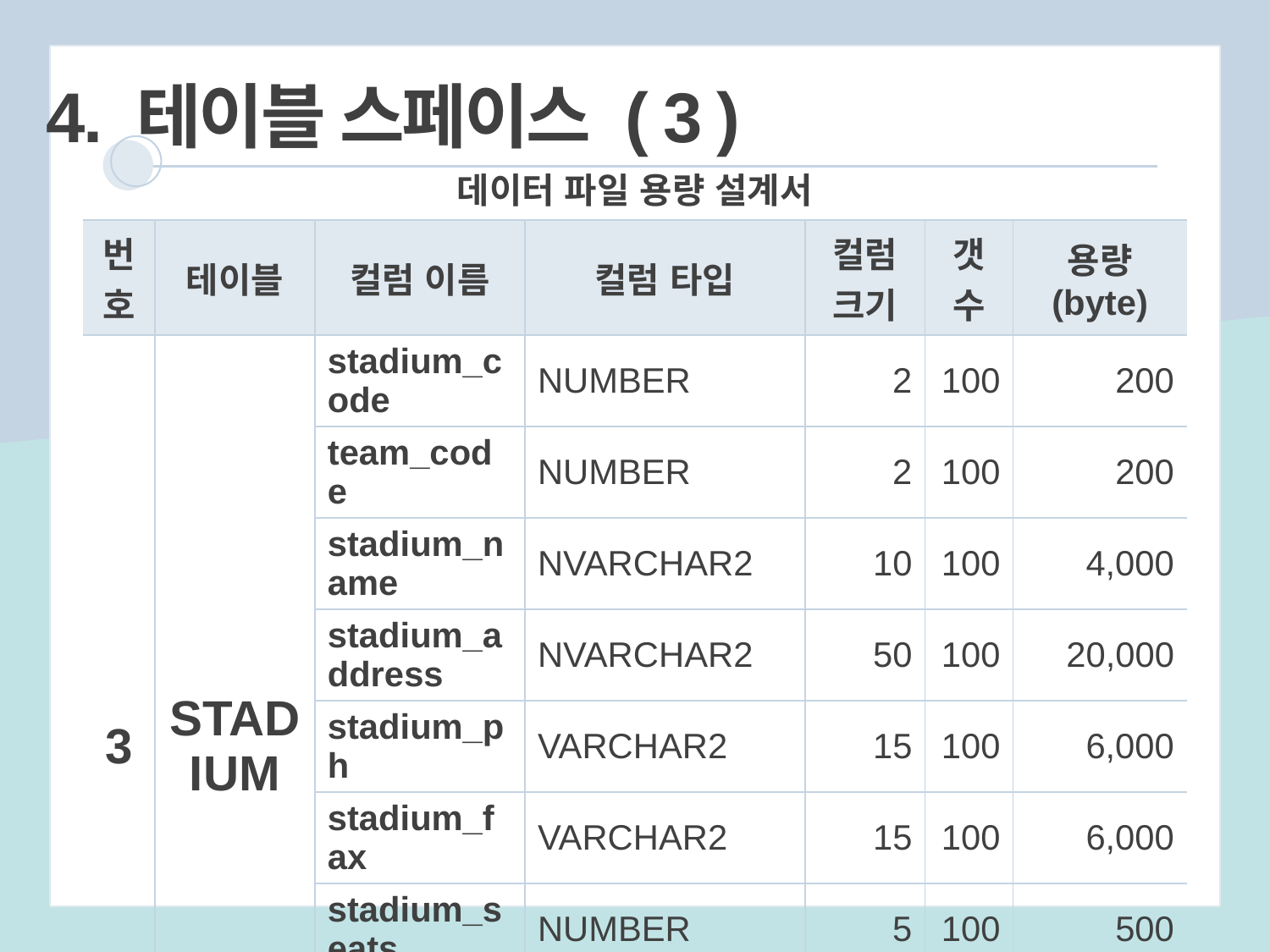

4. 테이블 스페이스 ( 3 )
| 데이터 파일 용량 설계서 |  |  |  |  |  |  |
| --- | --- | --- | --- | --- | --- | --- |
| 번호 | 테이블 | 컬럼 이름 | 컬럼 타입 | 컬럼 크기 | 갯수 | 용량 (byte) |
| 3 | STADIUM | stadium\_code | NUMBER | 2 | 100 | 200 |
|  |  | team\_code | NUMBER | 2 | 100 | 200 |
|  |  | stadium\_name | NVARCHAR2 | 10 | 100 | 4,000 |
|  |  | stadium\_address | NVARCHAR2 | 50 | 100 | 20,000 |
|  |  | stadium\_ph | VARCHAR2 | 15 | 100 | 6,000 |
|  |  | stadium\_fax | VARCHAR2 | 15 | 100 | 6,000 |
|  |  | stadium\_seats | NUMBER | 5 | 100 | 500 |
|  |  | stadium\_area | NUMBER | 5 | 100 | 500 |
|  |  | facility\_code | NUMBER | 2 | 100 | 200 |
| 합계 |  |  |  | 106 | 1,200 | 37,600 |